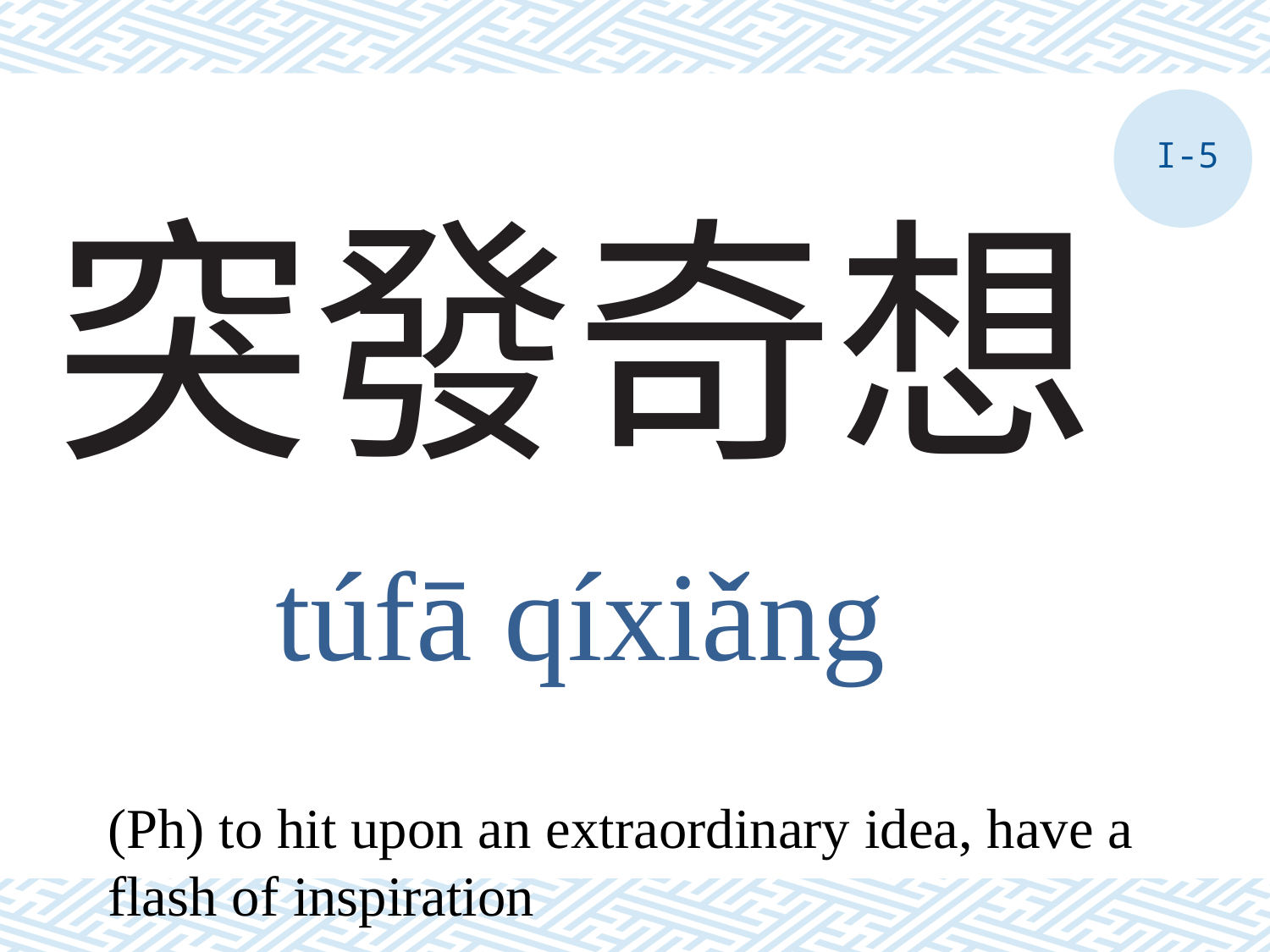

I-5

# 突發奇想
túfā qíxiǎng
(Ph) to hit upon an extraordinary idea, have a flash of inspiration